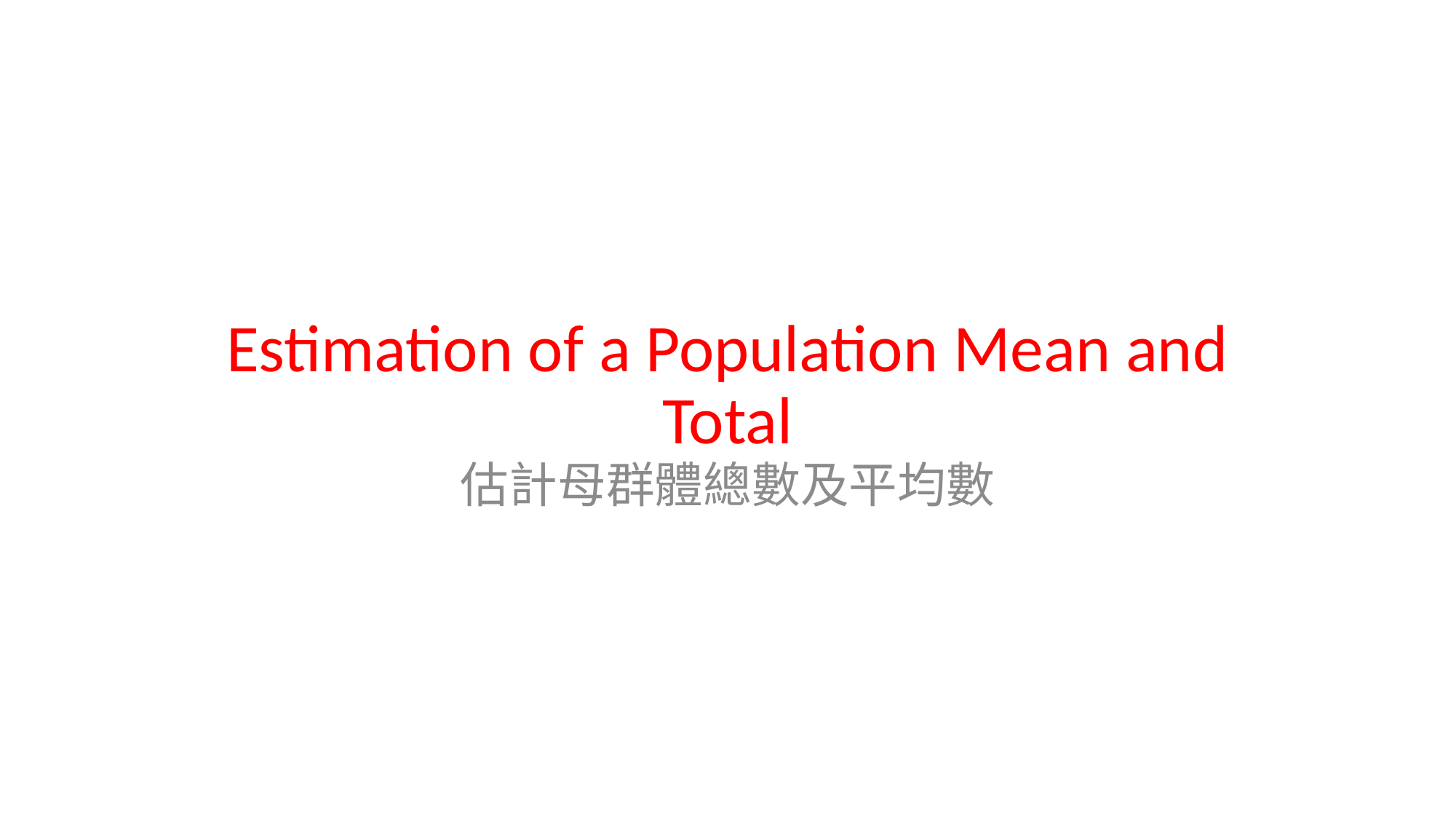

# Estimation of a Population Mean and Total
估計母群體總數及平均數